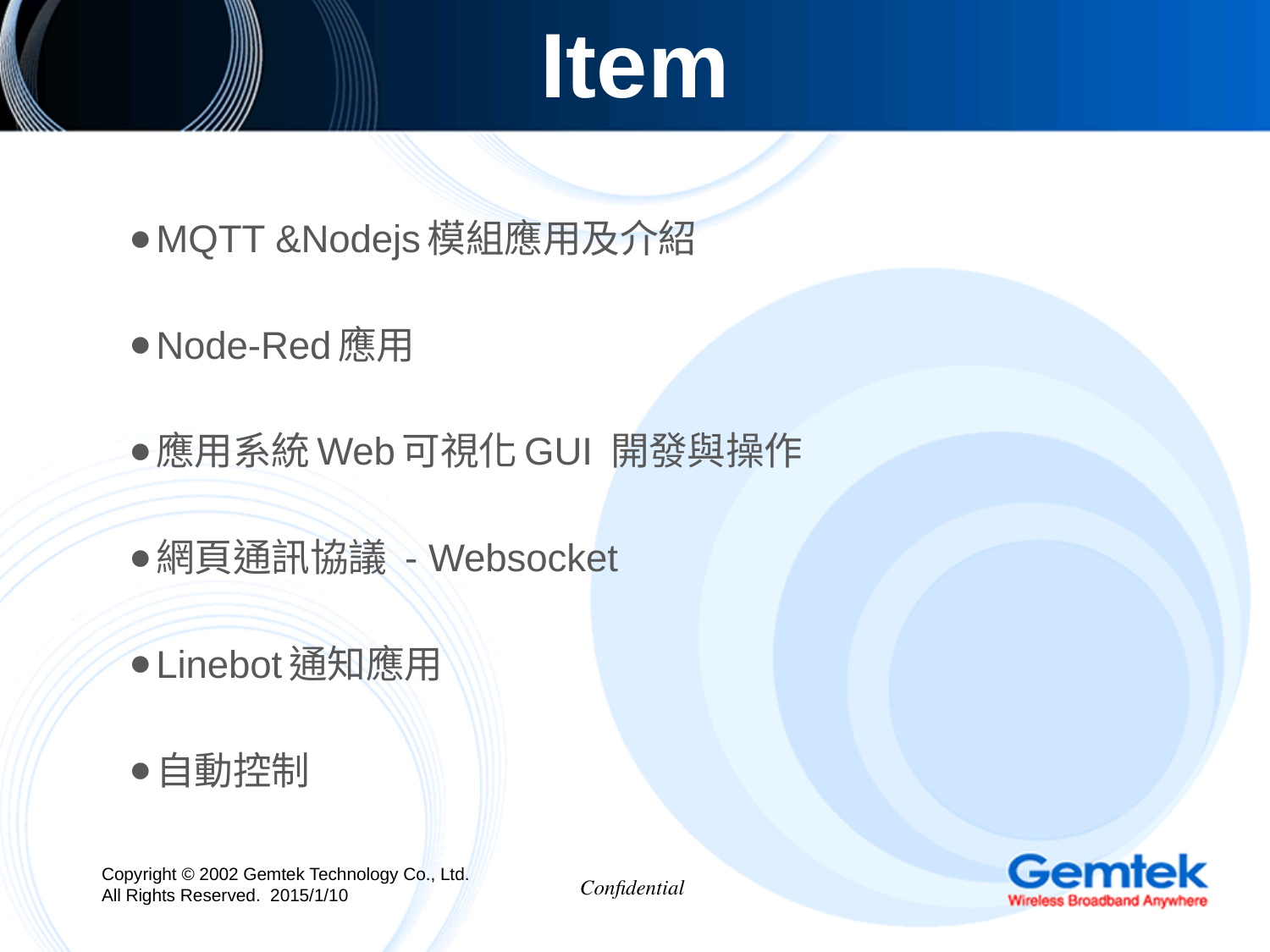

# Item
MQTT &Nodejs模組應用及介紹

Node-Red應用
應用系統Web可視化GUI 開發與操作

網頁通訊協議 - Websocket
Linebot通知應用

自動控制